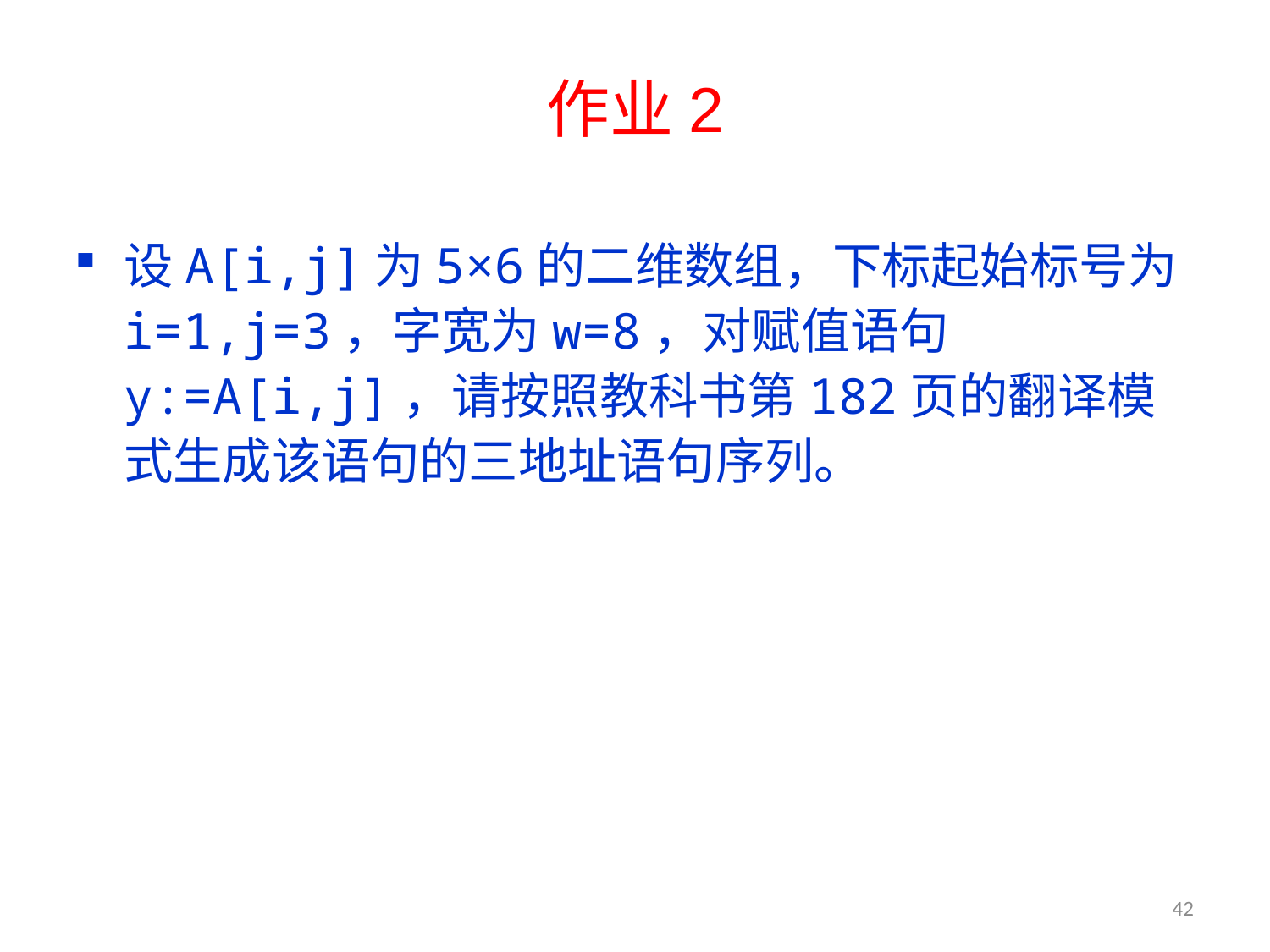

# 作业2
设A[i,j]为5×6的二维数组，下标起始标号为i=1,j=3，字宽为w=8，对赋值语句y:=A[i,j]，请按照教科书第182页的翻译模式生成该语句的三地址语句序列。

42